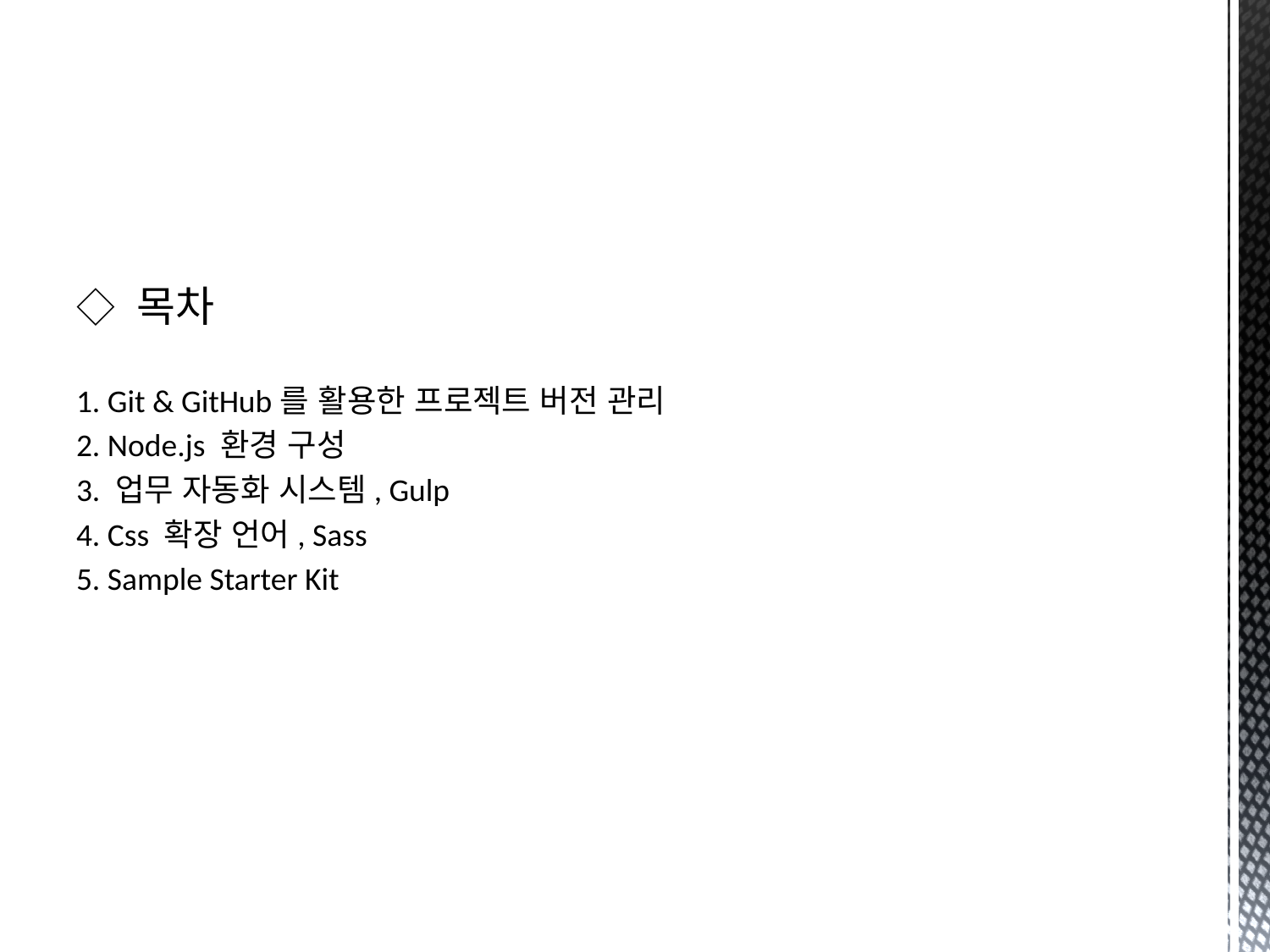

◇ 목차

1. Git & GitHub를 활용한 프로젝트 버전 관리
2. Node.js 환경 구성
3. 업무 자동화 시스템, Gulp
4. Css 확장 언어, Sass
5. Sample Starter Kit